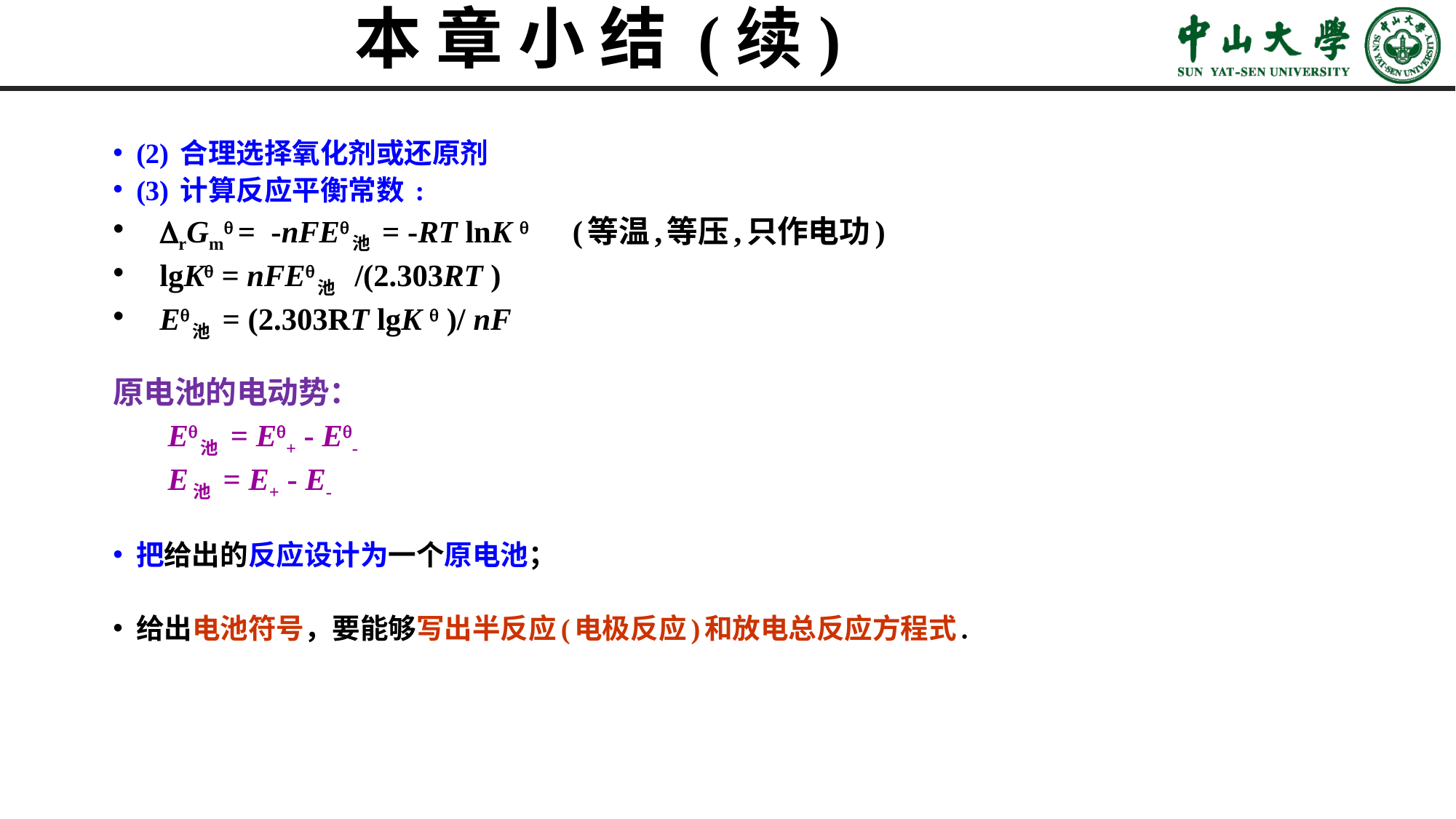

# 本 章 小 结 (续)
(2) 合理选择氧化剂或还原剂
(3) 计算反应平衡常数 :
   ΔrGmθ =  -nFEθ池 = -RT lnK θ      (等温,等压,只作电功)
   lgKθ = nFEθ池  /(2.303RT )
   Eθ池 = (2.303RT lgK θ )/ nF

原电池的电动势：
       Eθ池 = Eθ+ - Eθ-
       E池 = E+ - E-

把给出的反应设计为一个原电池；

给出电池符号，要能够写出半反应(电极反应)和放电总反应方程式.